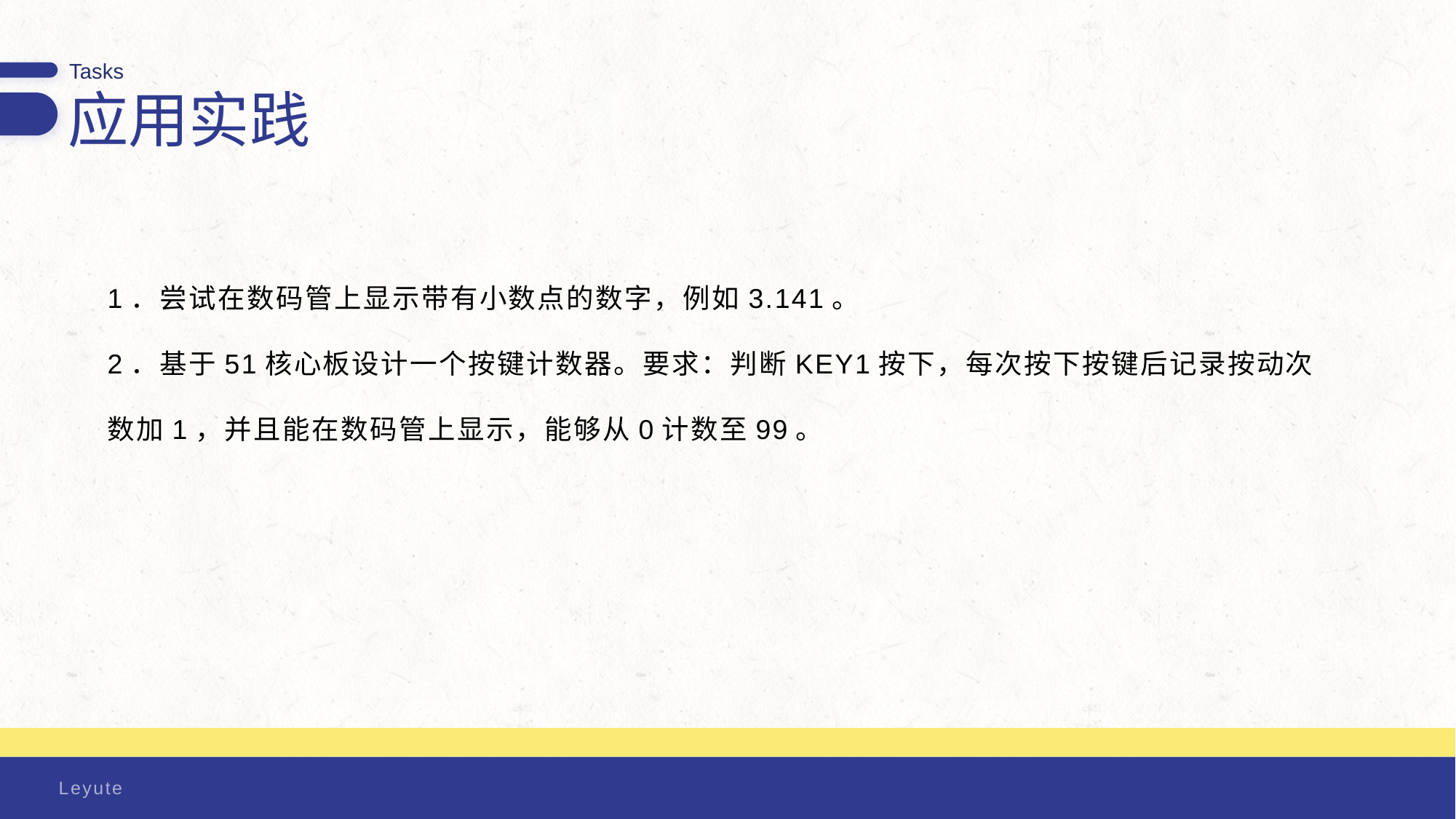

Tasks
应用实践
1．尝试在数码管上显示带有小数点的数字，例如3.141。
2．基于51核心板设计一个按键计数器。要求：判断KEY1按下，每次按下按键后记录按动次数加1，并且能在数码管上显示，能够从0计数至99。